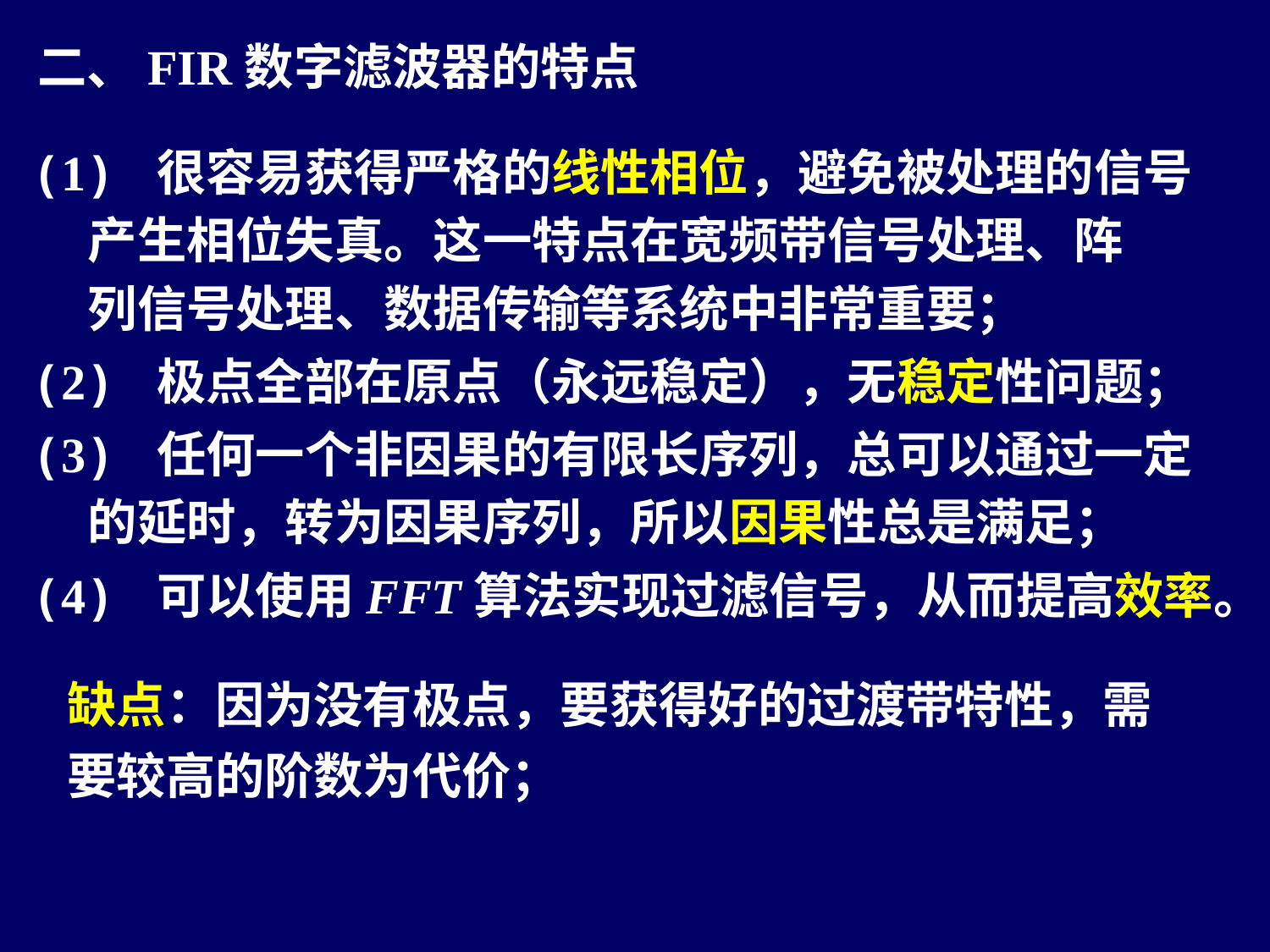

二、FIR数字滤波器的特点
(1) 很容易获得严格的线性相位，避免被处理的信号
    产生相位失真。这一特点在宽频带信号处理、阵
    列信号处理、数据传输等系统中非常重要；
(2) 极点全部在原点（永远稳定），无稳定性问题；
(3) 任何一个非因果的有限长序列，总可以通过一定
    的延时，转为因果序列，所以因果性总是满足；
(4) 可以使用FFT算法实现过滤信号，从而提高效率。
缺点：因为没有极点，要获得好的过渡带特性，需要较高的阶数为代价；